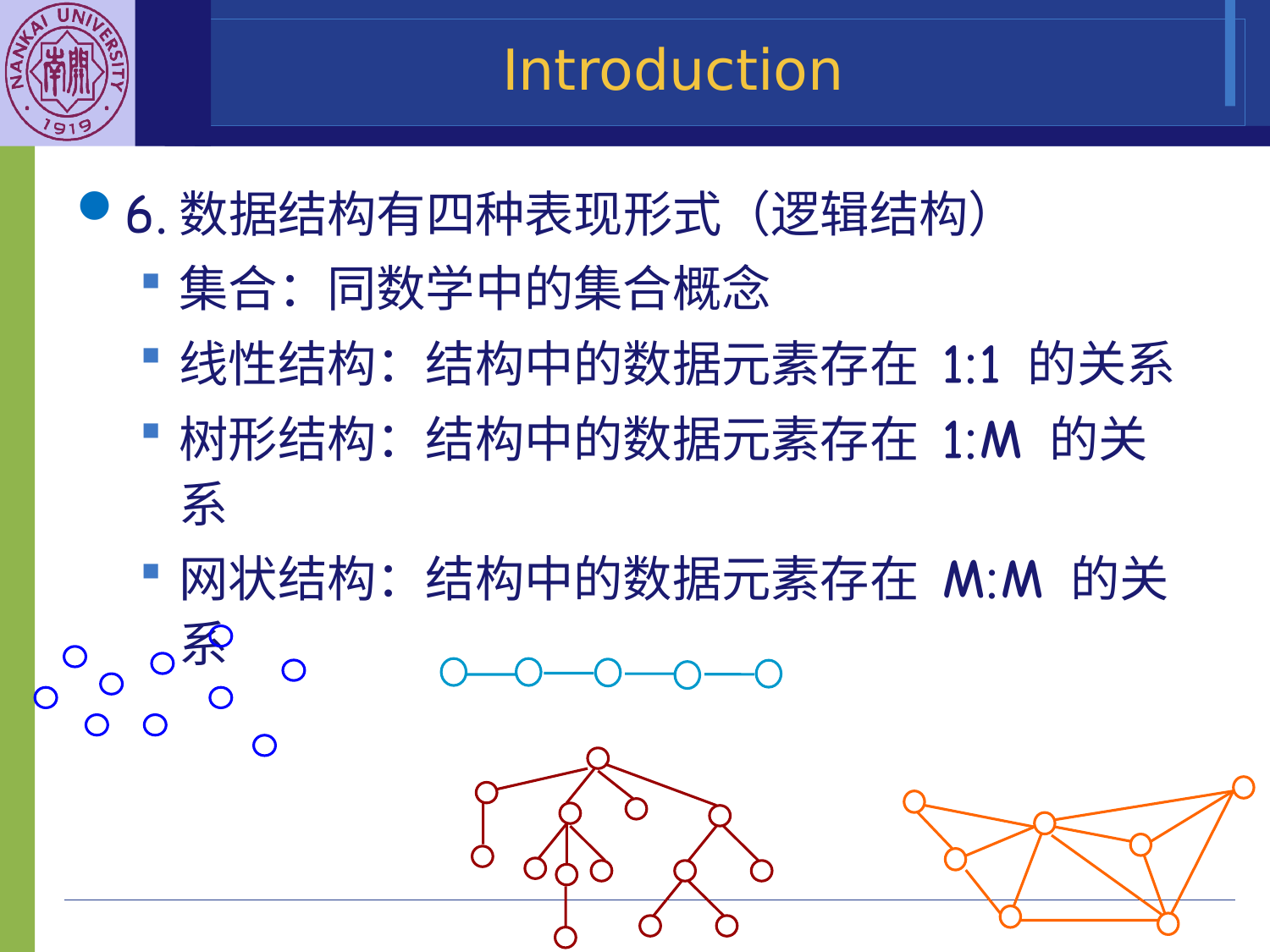

# Introduction
6.数据结构有四种表现形式（逻辑结构）
集合：同数学中的集合概念
线性结构：结构中的数据元素存在 1:1 的关系
树形结构：结构中的数据元素存在 1:M 的关系
网状结构：结构中的数据元素存在 M:M 的关系

24